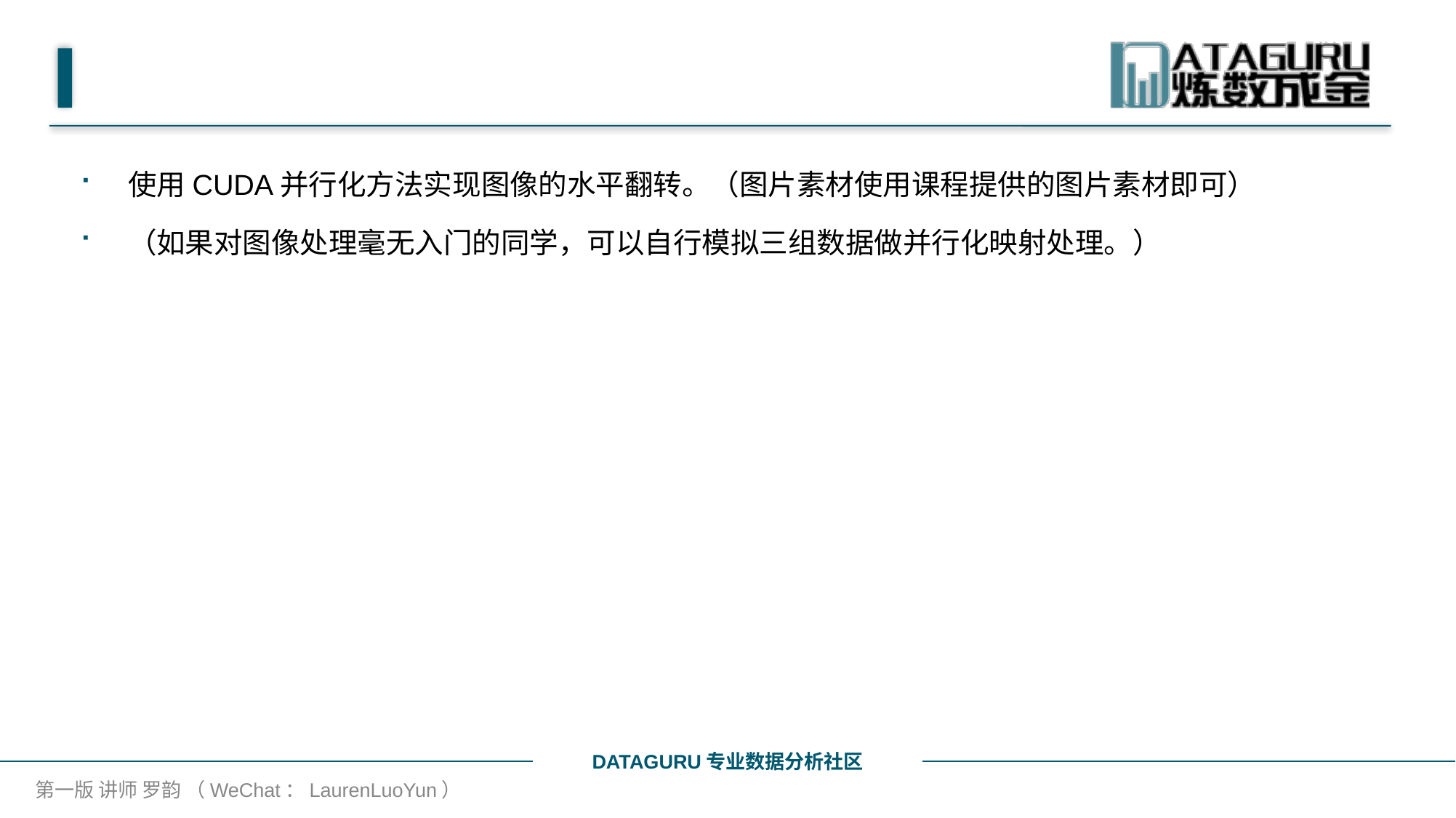

#
使用CUDA并行化方法实现图像的水平翻转。（图片素材使用课程提供的图片素材即可）
（如果对图像处理毫无入门的同学，可以自行模拟三组数据做并行化映射处理。）